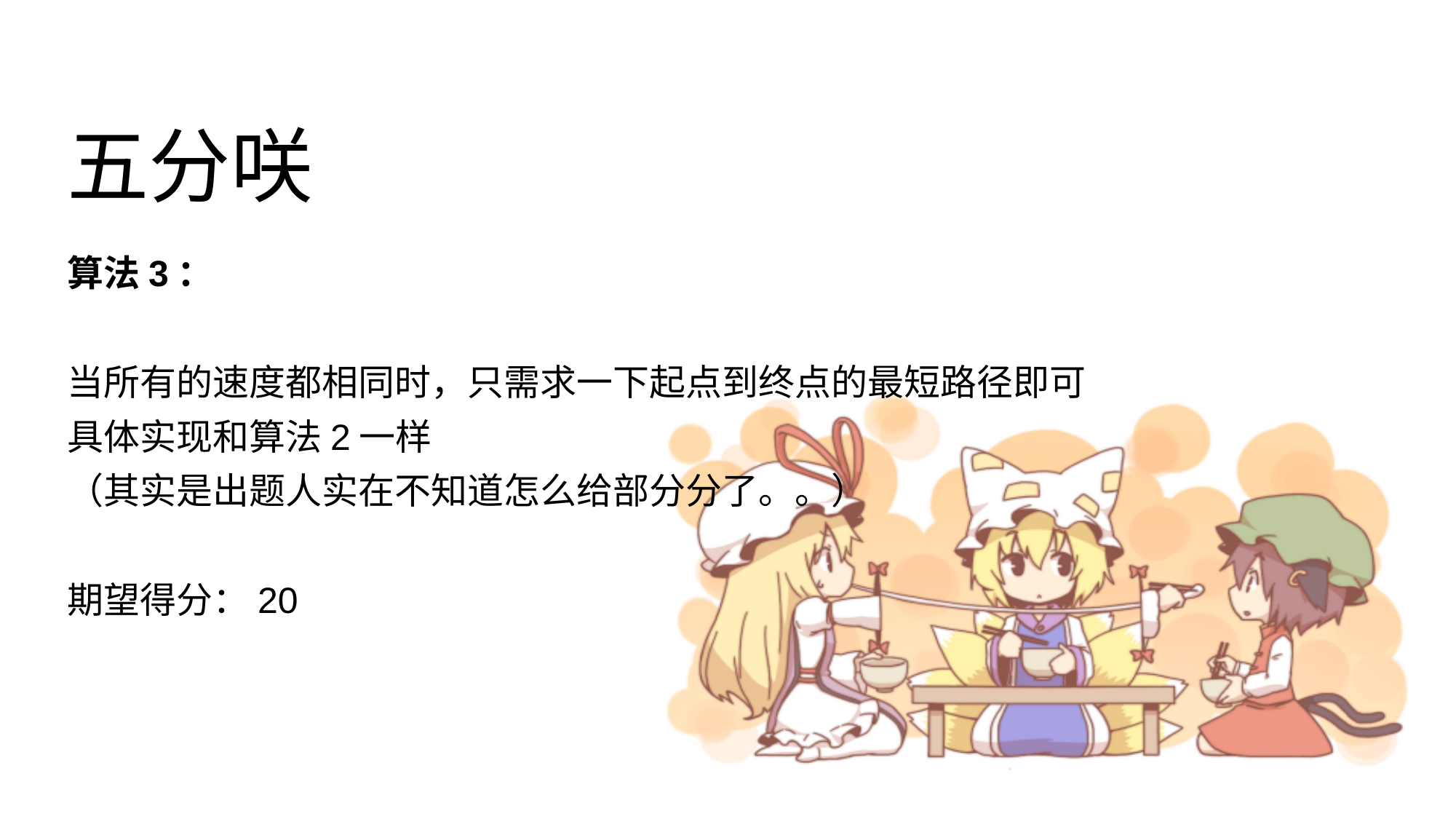

# 五分咲
算法3：

当所有的速度都相同时，只需求一下起点到终点的最短路径即可
具体实现和算法2一样
（其实是出题人实在不知道怎么给部分分了。。）

期望得分：20